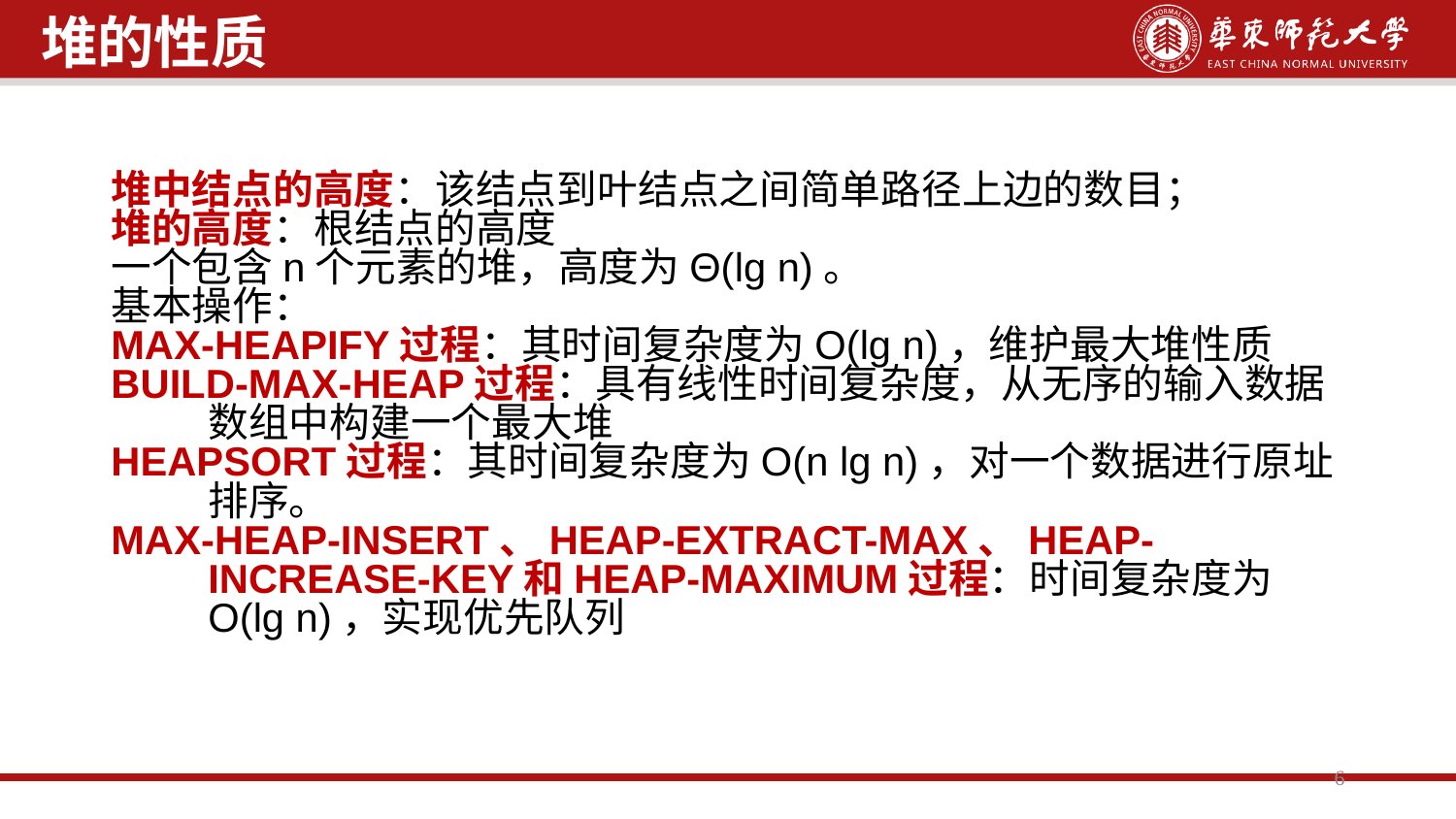

6
堆的性质
堆中结点的高度：该结点到叶结点之间简单路径上边的数目；
堆的高度：根结点的高度
一个包含n个元素的堆，高度为Θ(lg n)。
基本操作：
MAX-HEAPIFY过程：其时间复杂度为O(lg n)，维护最大堆性质
BUILD-MAX-HEAP过程：具有线性时间复杂度，从无序的输入数据数组中构建一个最大堆
HEAPSORT过程：其时间复杂度为O(n lg n)，对一个数据进行原址排序。
MAX-HEAP-INSERT、HEAP-EXTRACT-MAX、HEAP-INCREASE-KEY和HEAP-MAXIMUM过程：时间复杂度为O(lg n)，实现优先队列